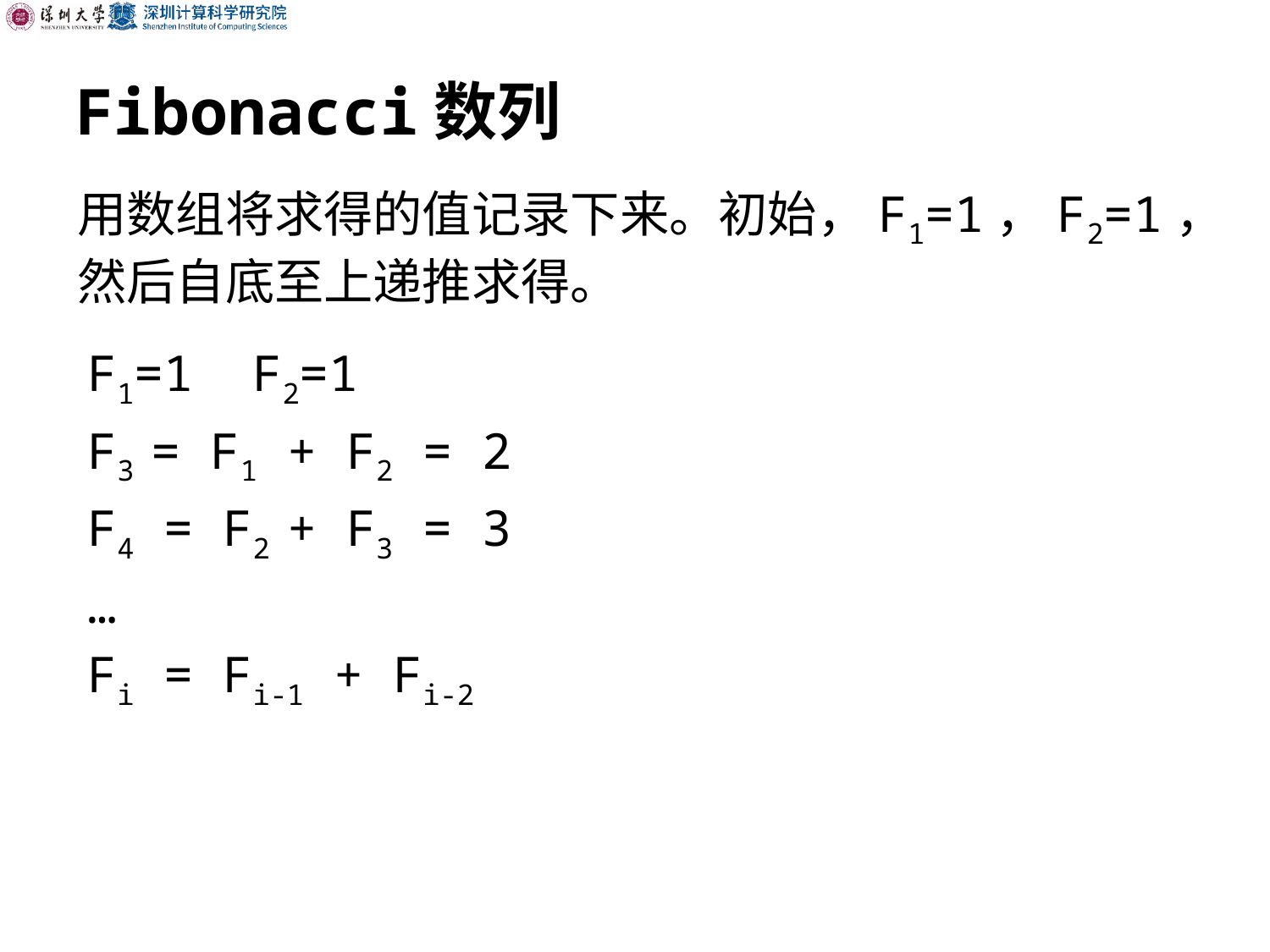

Fibonacci数列
用数组将求得的值记录下来。初始，F1=1，F2=1，
然后自底至上递推求得。
F1=1  F2=1
F3 = F1 + F2 = 2
F4 = F2 + F3 = 3
…
Fi = Fi-1 + Fi-2